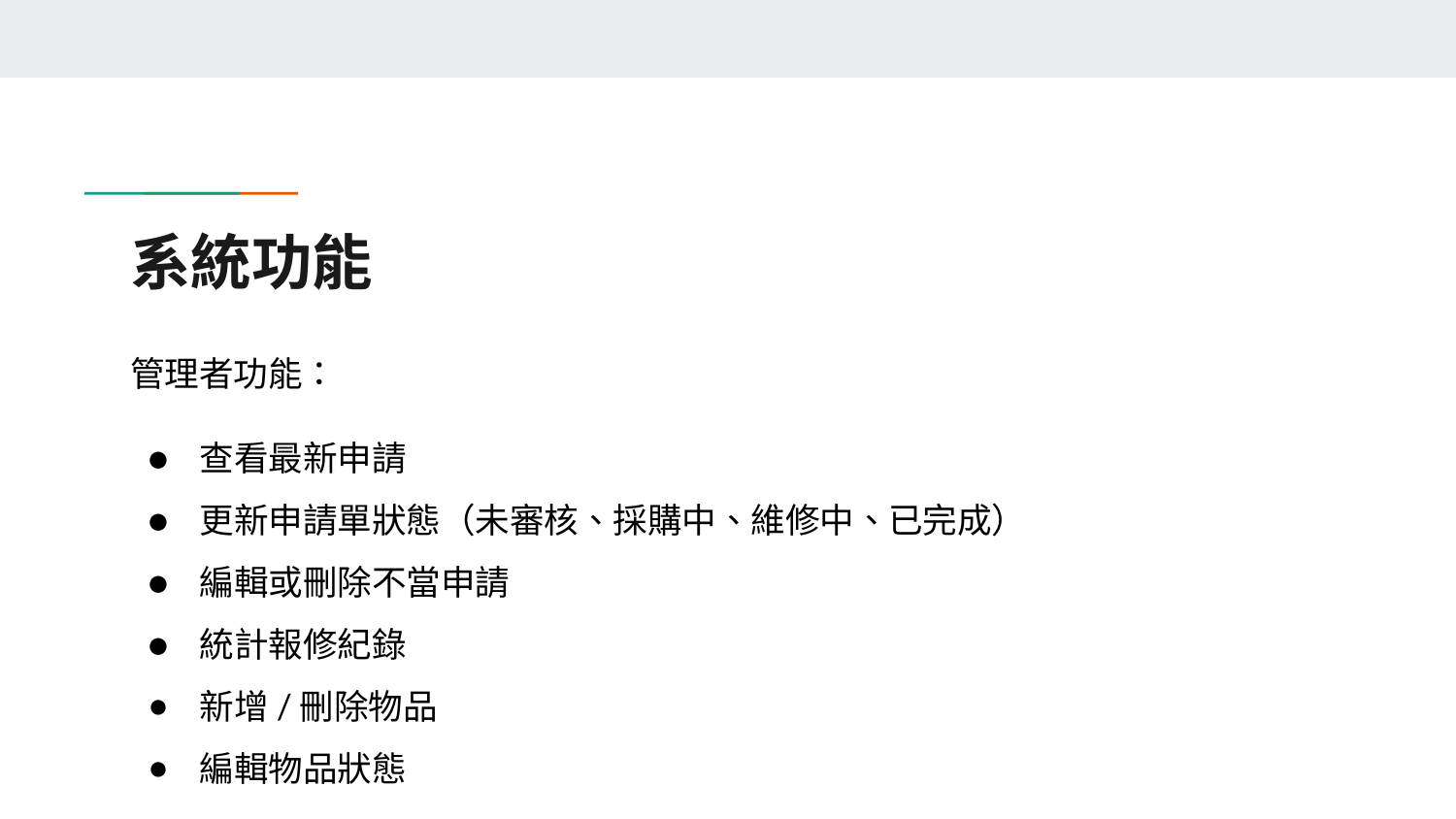

# 系統功能
管理者功能：
查看最新申請
更新申請單狀態（未審核、採購中、維修中、已完成）
編輯或刪除不當申請
統計報修紀錄
新增/刪除物品
編輯物品狀態